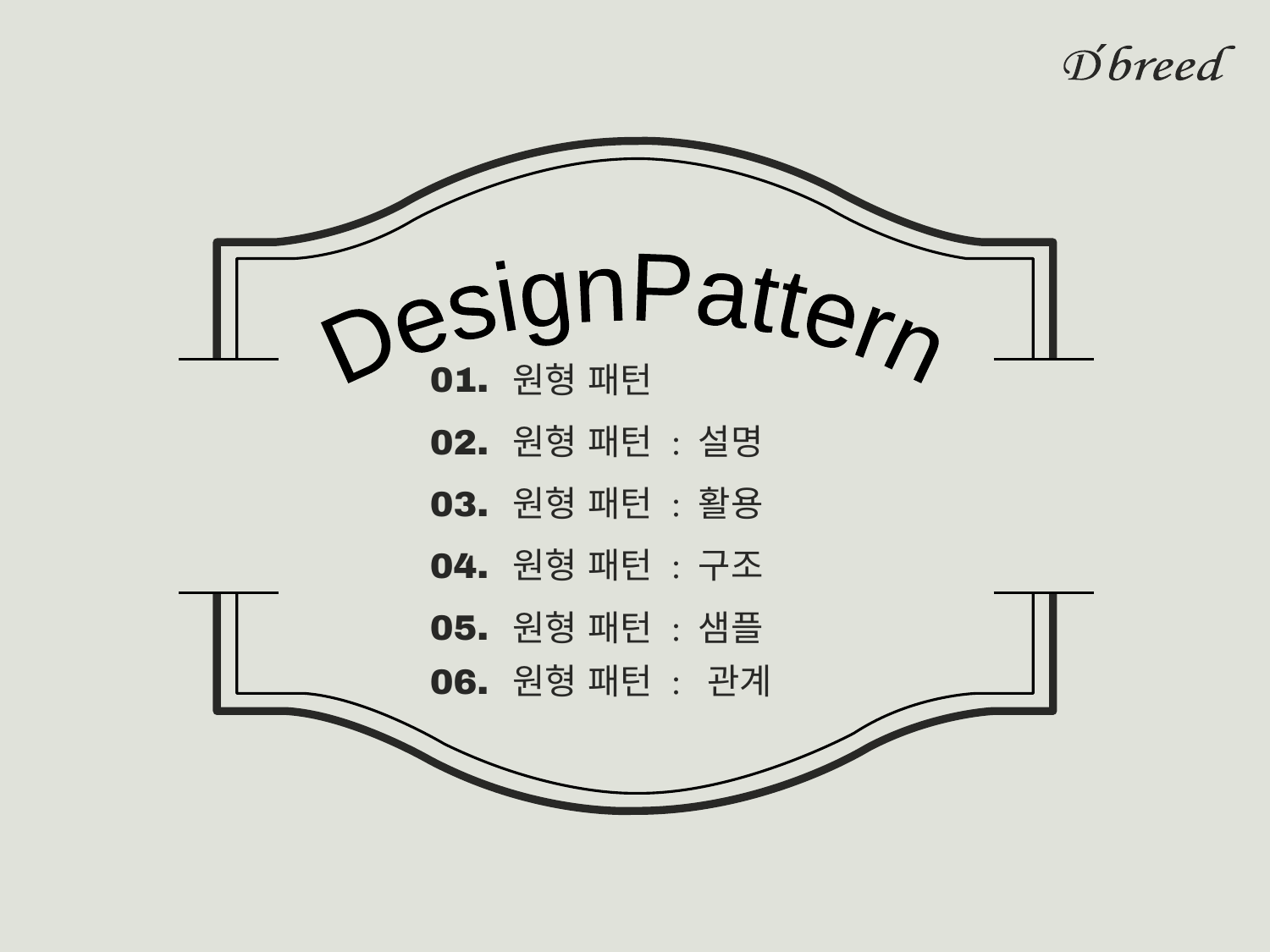

DesignPattern
원형 패턴
01.
원형 패턴 : 설명
02.
03.
원형 패턴 : 활용
04.
원형 패턴 : 구조
05.
원형 패턴 : 샘플
06.
원형 패턴 :  관계